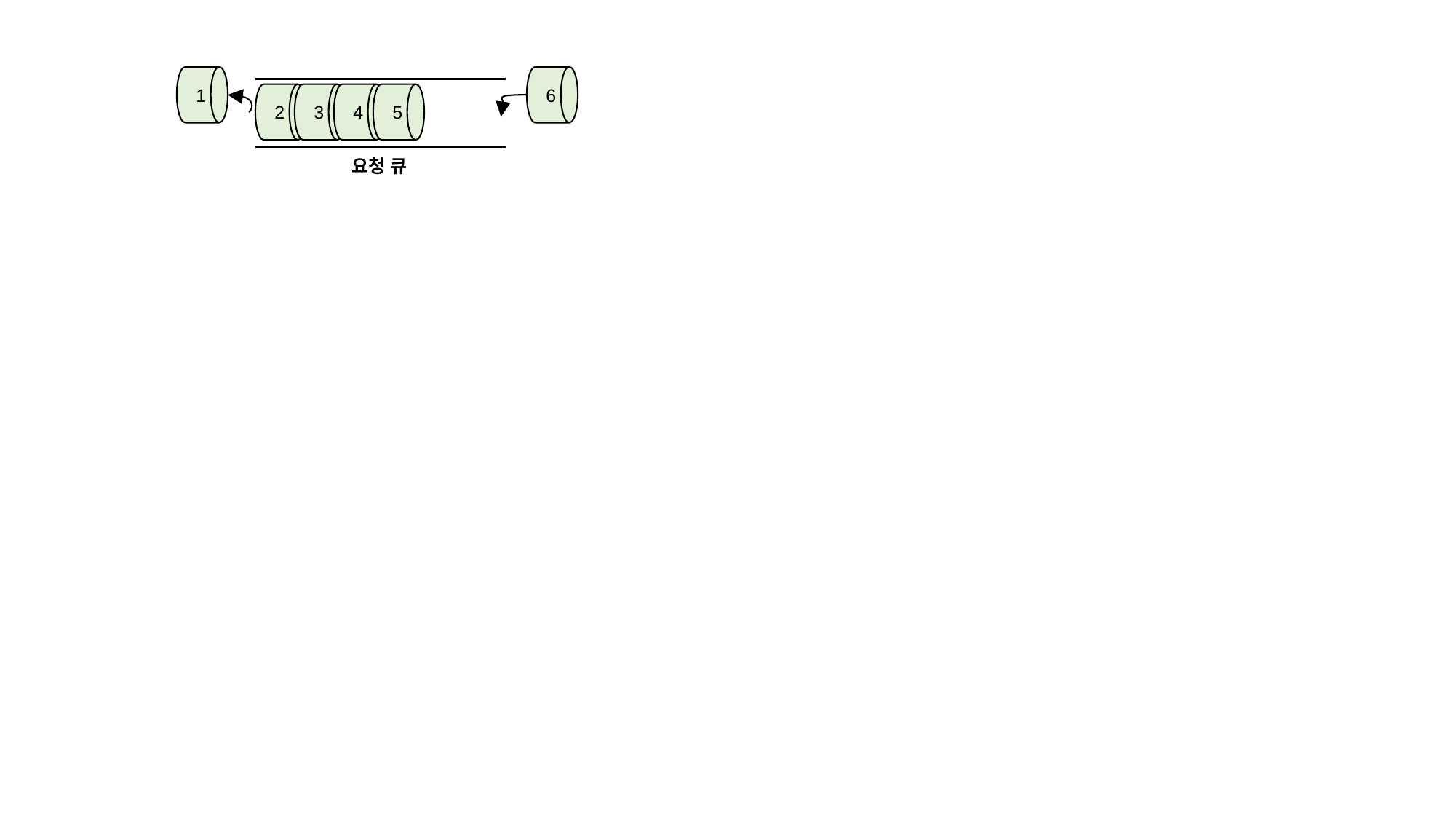

1
6
2
3
4
5
요청 큐